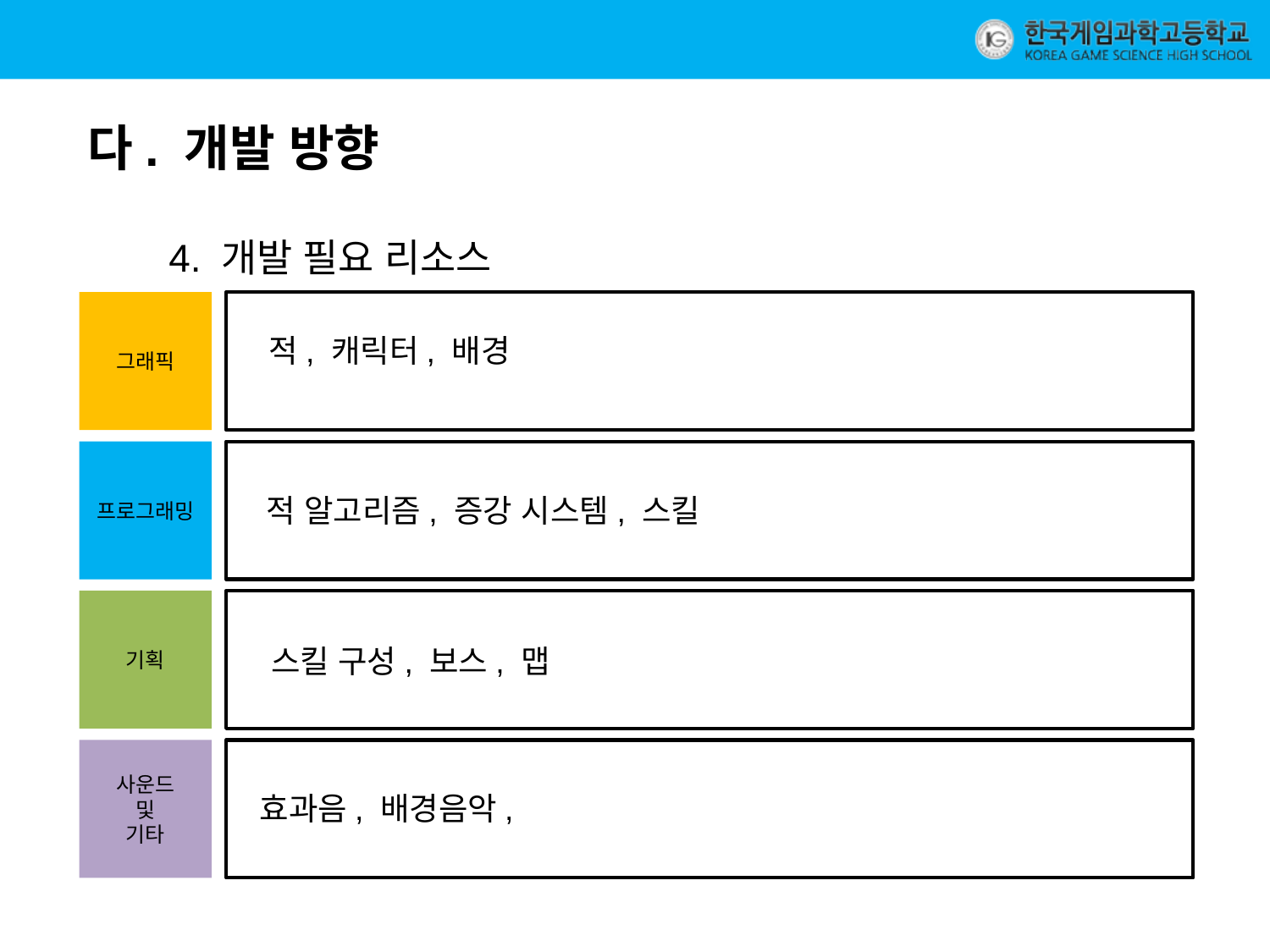

다. 개발 방향
4. 개발 필요 리소스
그래픽

적, 캐릭터, 배경
프로그래밍

적 알고리즘, 증강 시스템, 스킬
기획

스킬 구성, 보스, 맵
사운드
및
기타

효과음, 배경음악,